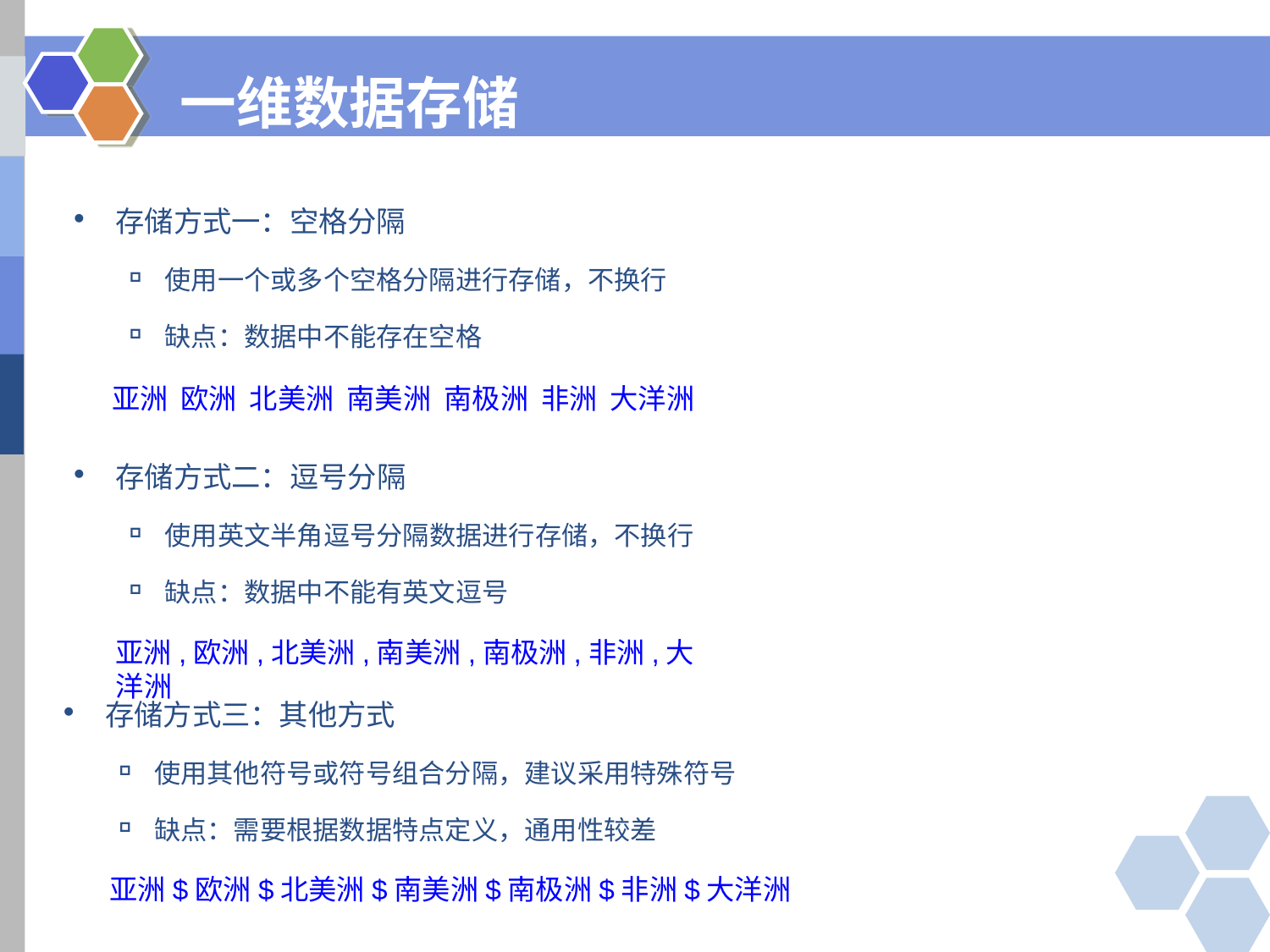

# 一维数据存储
存储方式一：空格分隔
使用一个或多个空格分隔进行存储，不换行
缺点：数据中不能存在空格

亚洲  欧洲  北美洲  南美洲  南极洲  非洲  大洋洲
存储方式二：逗号分隔
使用英文半角逗号分隔数据进行存储，不换行
缺点：数据中不能有英文逗号

亚洲,欧洲,北美洲,南美洲,南极洲,非洲,大洋洲
存储方式三：其他方式
使用其他符号或符号组合分隔，建议采用特殊符号
缺点：需要根据数据特点定义，通用性较差

亚洲$欧洲$北美洲$南美洲$南极洲$非洲$大洋洲